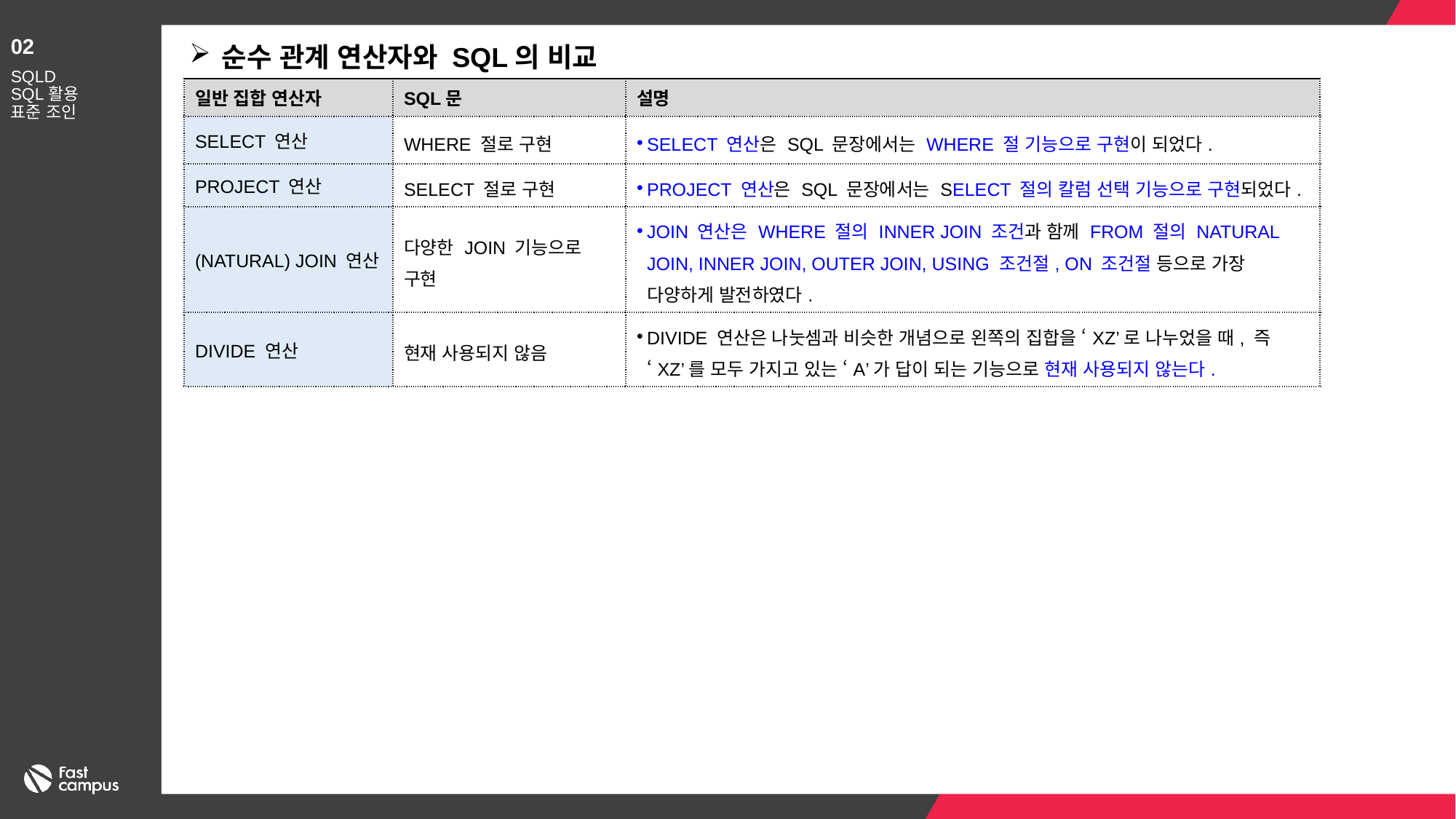

02
순수 관계 연산자와 SQL의 비교
SQLD
SQL활용
표준 조인
| 일반 집합 연산자 | SQL문 | 설명 |
| --- | --- | --- |
| SELECT 연산 | WHERE 절로 구현 | SELECT 연산은 SQL 문장에서는 WHERE 절 기능으로 구현이 되었다. |
| PROJECT 연산 | SELECT 절로 구현 | PROJECT 연산은 SQL 문장에서는 SELECT 절의 칼럼 선택 기능으로 구현되었다. |
| (NATURAL) JOIN 연산 | 다양한 JOIN 기능으로 구현 | JOIN 연산은 WHERE 절의 INNER JOIN 조건과 함께 FROM 절의 NATURAL JOIN, INNER JOIN, OUTER JOIN, USING 조건절, ON 조건절 등으로 가장 다양하게 발전하였다. |
| DIVIDE 연산 | 현재 사용되지 않음 | DIVIDE 연산은 나눗셈과 비슷한 개념으로 왼쪽의 집합을 ‘XZ’로 나누었을 때, 즉 ‘XZ’를 모두 가지고 있는 ‘A’가 답이 되는 기능으로 현재 사용되지 않는다. |